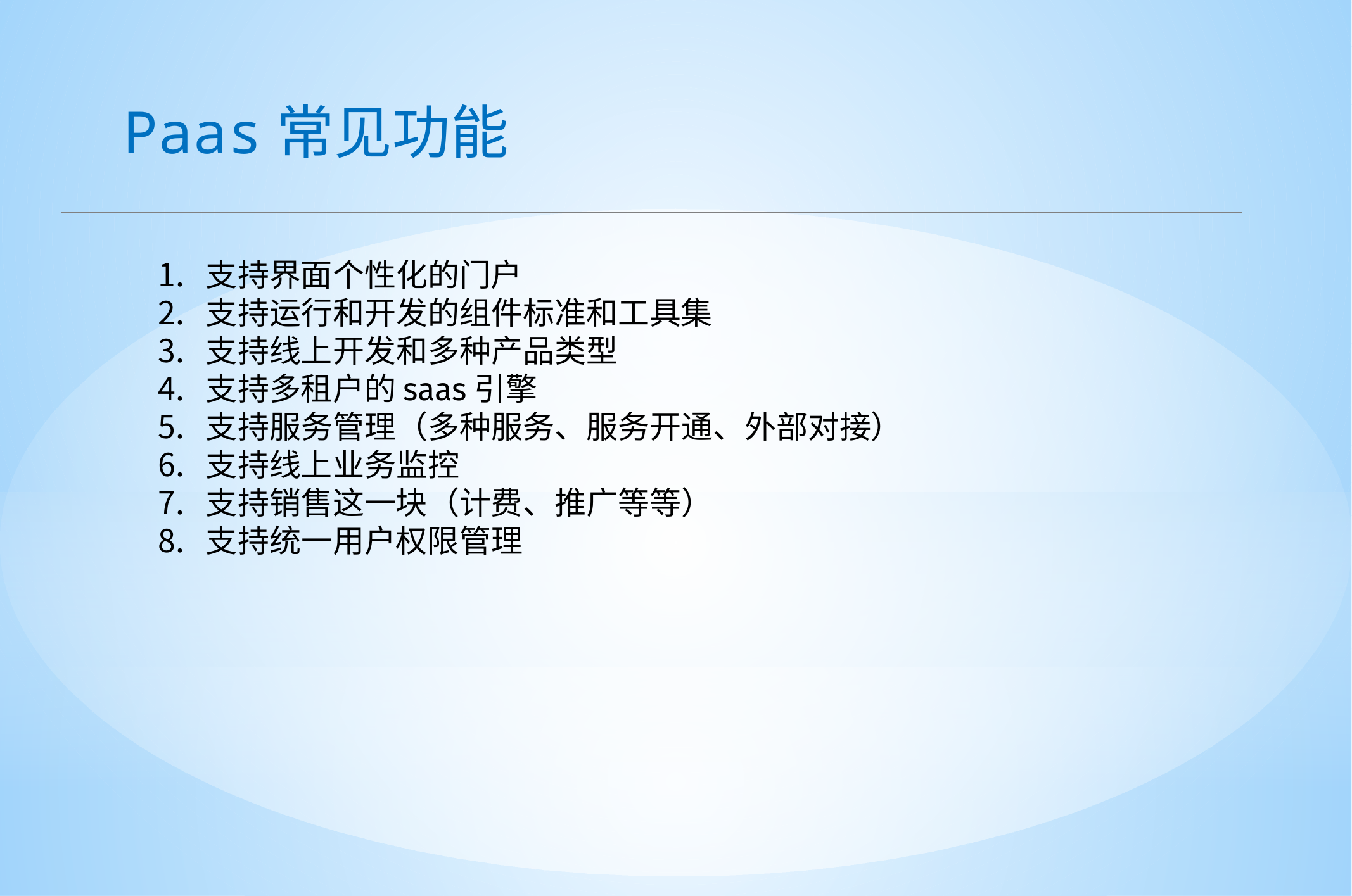

Paas常见功能
支持界面个性化的门户
支持运行和开发的组件标准和工具集
支持线上开发和多种产品类型
支持多租户的saas引擎
支持服务管理（多种服务、服务开通、外部对接）
支持线上业务监控
支持销售这一块（计费、推广等等）
支持统一用户权限管理